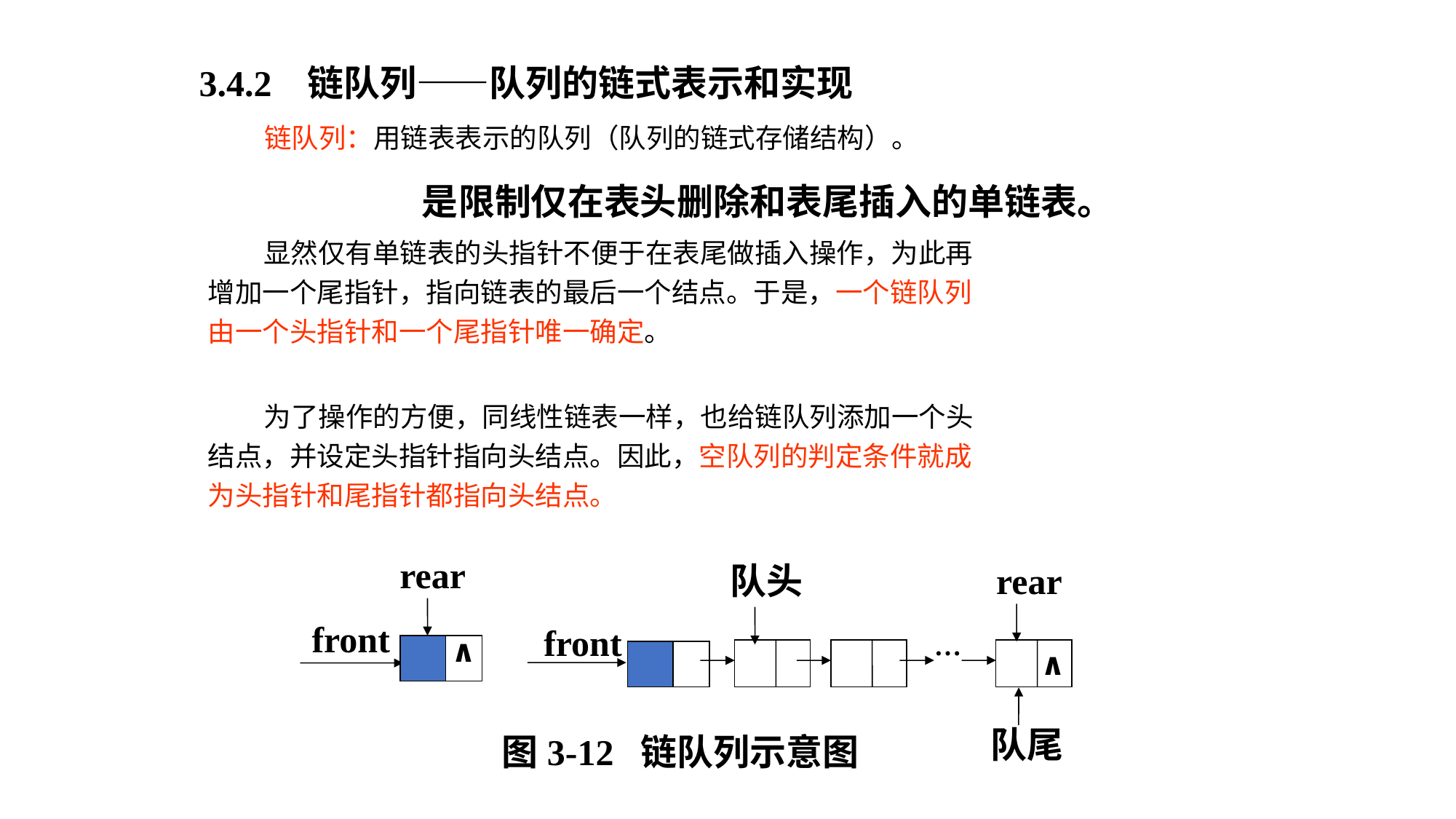

3.4.2   链队列——队列的链式表示和实现
        链队列：用链表表示的队列（队列的链式存储结构）。
是限制仅在表头删除和表尾插入的单链表。
        显然仅有单链表的头指针不便于在表尾做插入操作，为此再
增加一个尾指针，指向链表的最后一个结点。于是，一个链队列
由一个头指针和一个尾指针唯一确定。
        为了操作的方便，同线性链表一样，也给链队列添加一个头
结点，并设定头指针指向头结点。因此，空队列的判定条件就成
为头指针和尾指针都指向头结点。
rear

front
∧

队头
rear

front
…
∧

队尾
图3-12  链队列示意图